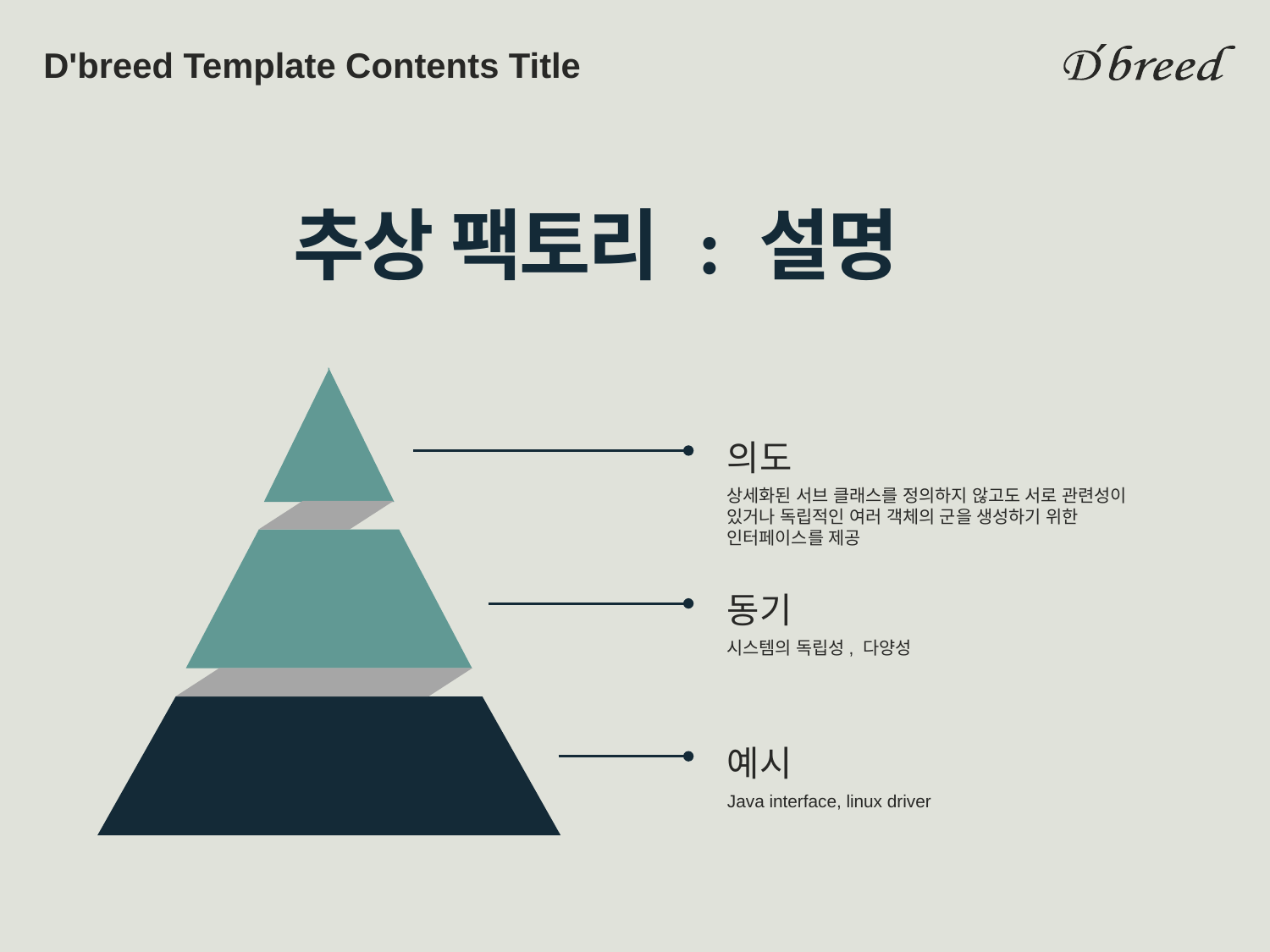

# D'breed Template Contents Title
추상 팩토리 : 설명

의도
상세화된 서브 클래스를 정의하지 않고도 서로 관련성이 있거나 독립적인 여러 객체의 군을 생성하기 위한 인터페이스를 제공
동기
시스템의 독립성, 다양성
예시
Java interface, linux driver